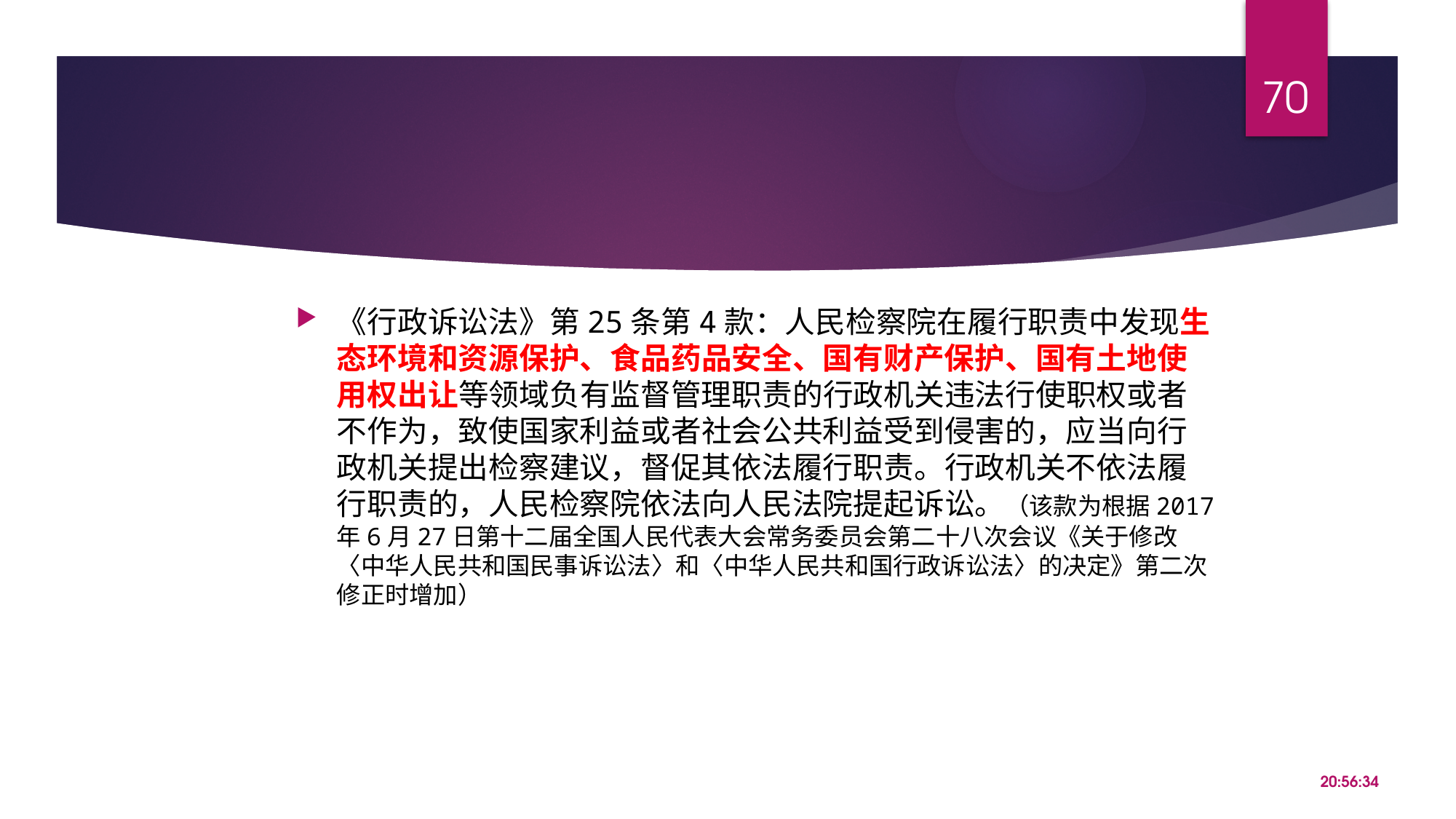

70
#
《行政诉讼法》第25条第4款：人民检察院在履行职责中发现生态环境和资源保护、食品药品安全、国有财产保护、国有土地使用权出让等领域负有监督管理职责的行政机关违法行使职权或者不作为，致使国家利益或者社会公共利益受到侵害的，应当向行政机关提出检察建议，督促其依法履行职责。行政机关不依法履行职责的，人民检察院依法向人民法院提起诉讼。（该款为根据2017年6月27日第十二届全国人民代表大会常务委员会第二十八次会议《关于修改〈中华人民共和国民事诉讼法〉和〈中华人民共和国行政诉讼法〉的决定》第二次修正时增加）

20:56:34